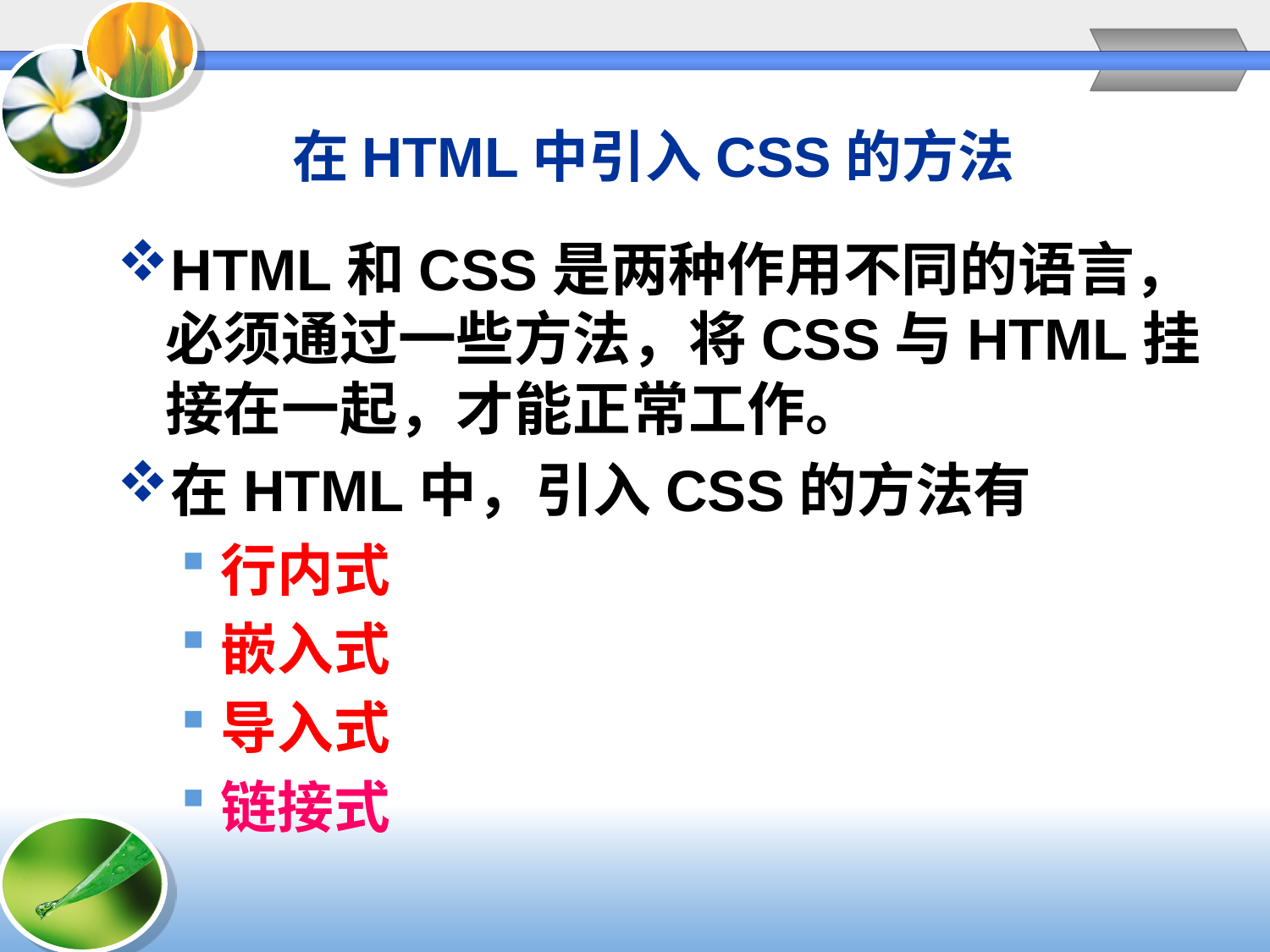

# 在HTML中引入CSS的方法
HTML和CSS是两种作用不同的语言，必须通过一些方法，将CSS与HTML挂接在一起，才能正常工作。
在HTML中，引入CSS的方法有
行内式
嵌入式
导入式
链接式